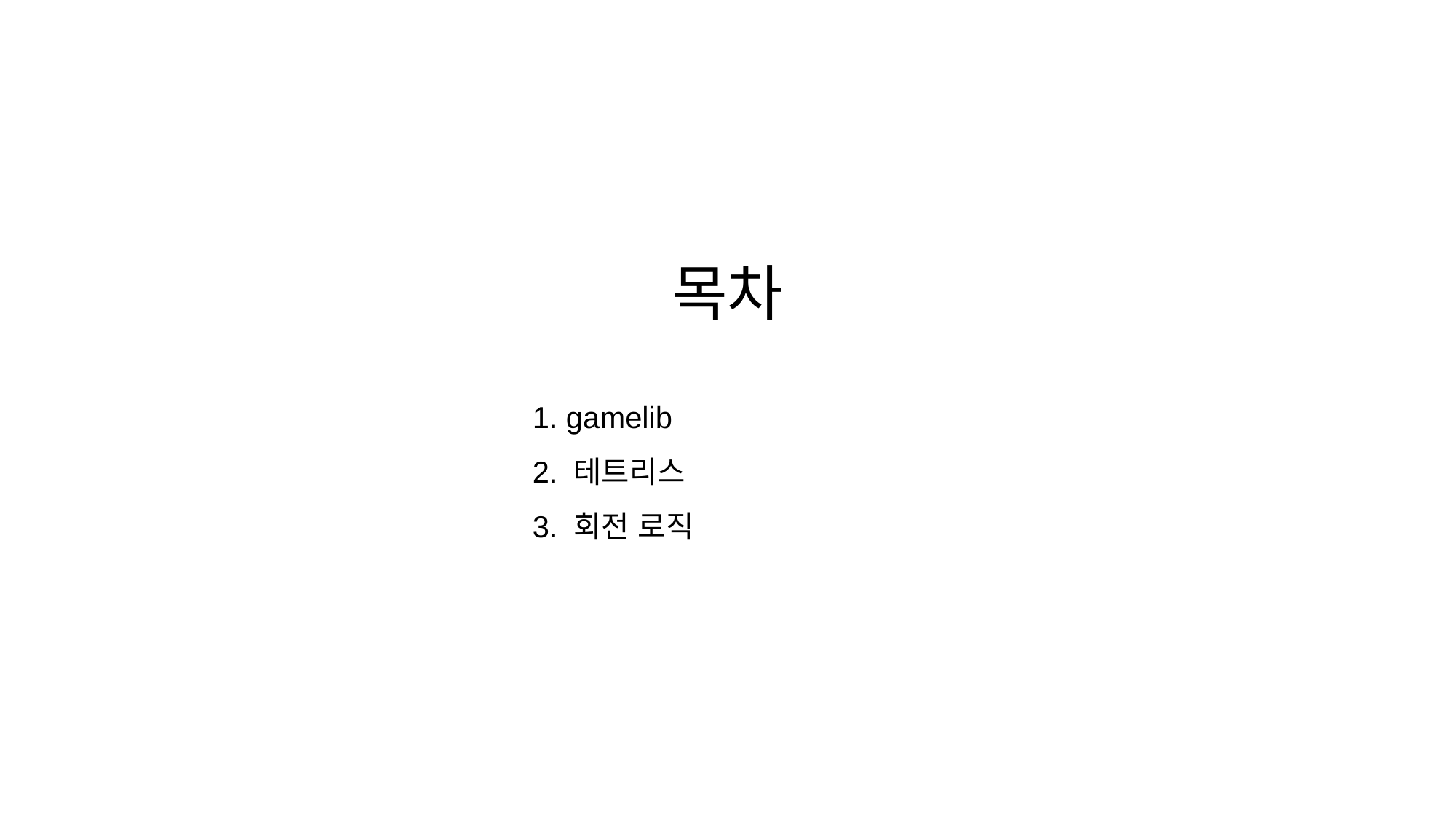

목차
1. gamelib
2. 테트리스
3. 회전 로직